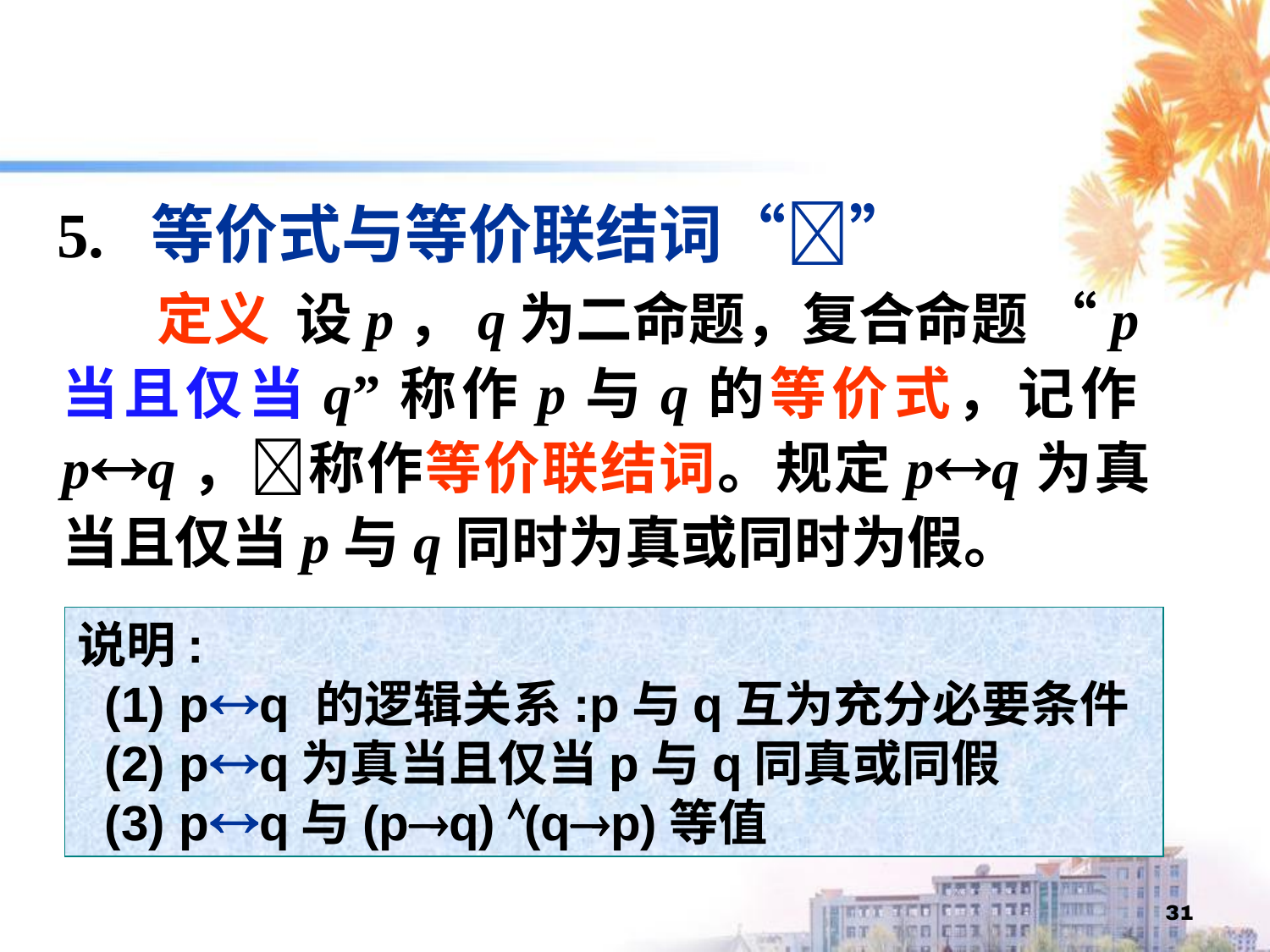

5.  等价式与等价联结词“↔”
          定义  设p，q为二命题，复合命题 “p当且仅当q”称作p与q的等价式，记作p↔q，↔称作等价联结词。规定p↔q为真当且仅当p与q同时为真或同时为假。

说明:
  (1) p↔q 的逻辑关系:p与q互为充分必要条件
  (2) p↔q为真当且仅当p与q同真或同假
  (3) p↔q与(p→q) ∧(q→p)等值
31